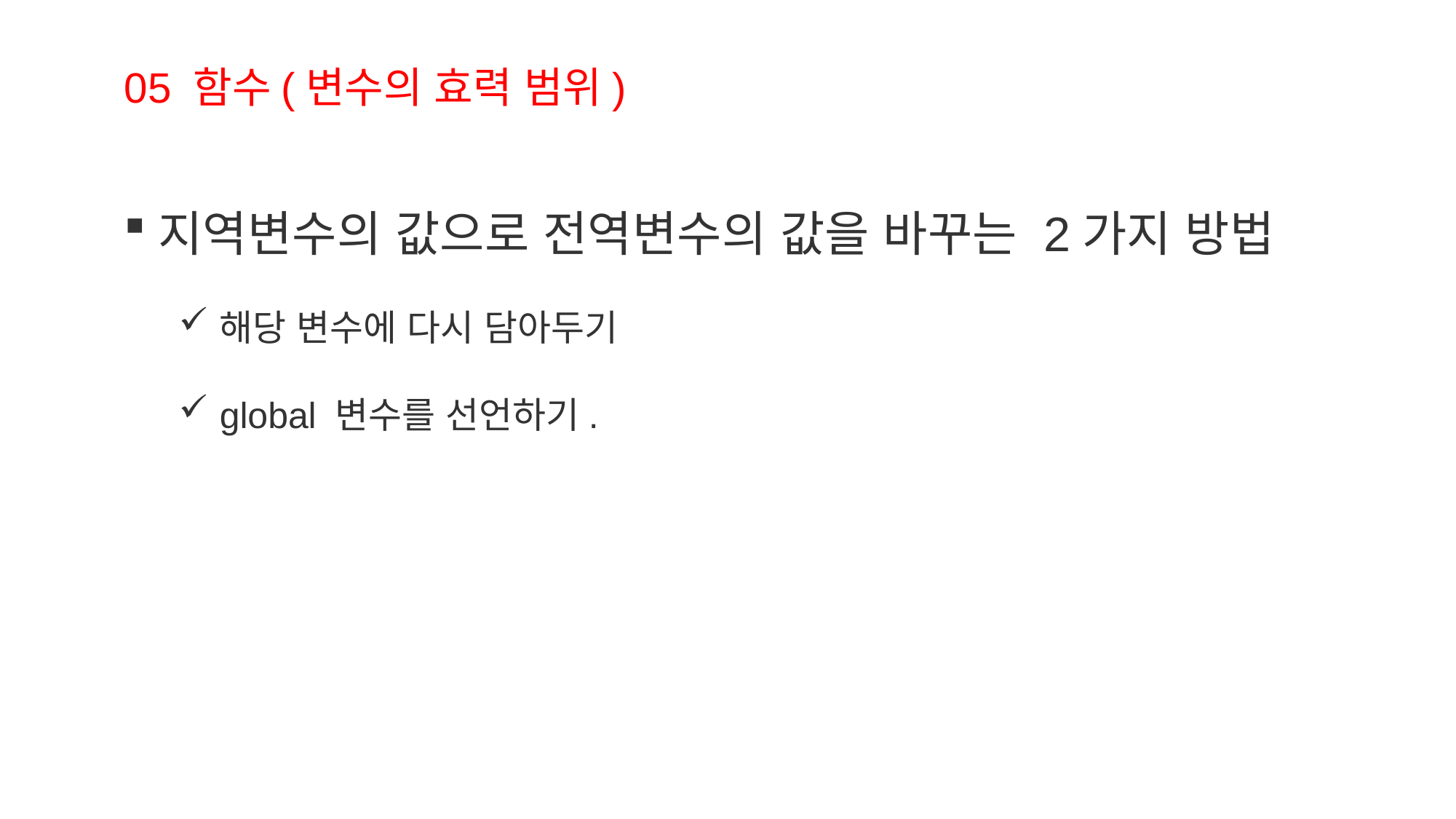

05 함수(변수의 효력 범위)
지역변수의 값으로 전역변수의 값을 바꾸는 2가지 방법
해당 변수에 다시 담아두기
global 변수를 선언하기.